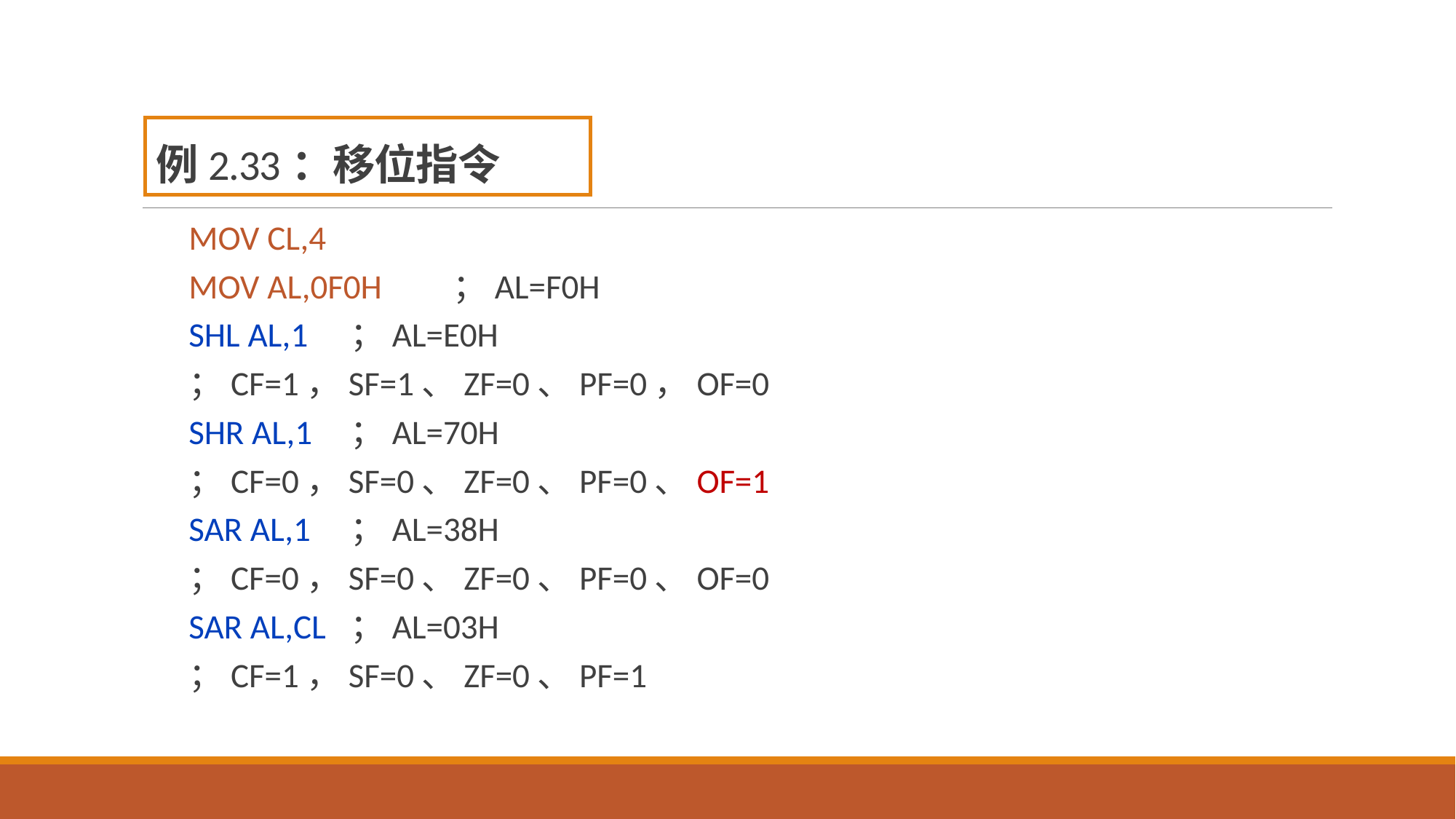

# 例2.33：移位指令
MOV CL,4
MOV AL,0F0H	；AL=F0H
SHL AL,1	；AL=E0H
；CF=1，SF=1、ZF=0、PF=0，OF=0
SHR AL,1	；AL=70H
；CF=0，SF=0、ZF=0、PF=0、OF=1
SAR AL,1	；AL=38H
；CF=0，SF=0、ZF=0、PF=0、OF=0
SAR AL,CL	；AL=03H
；CF=1，SF=0、ZF=0、PF=1